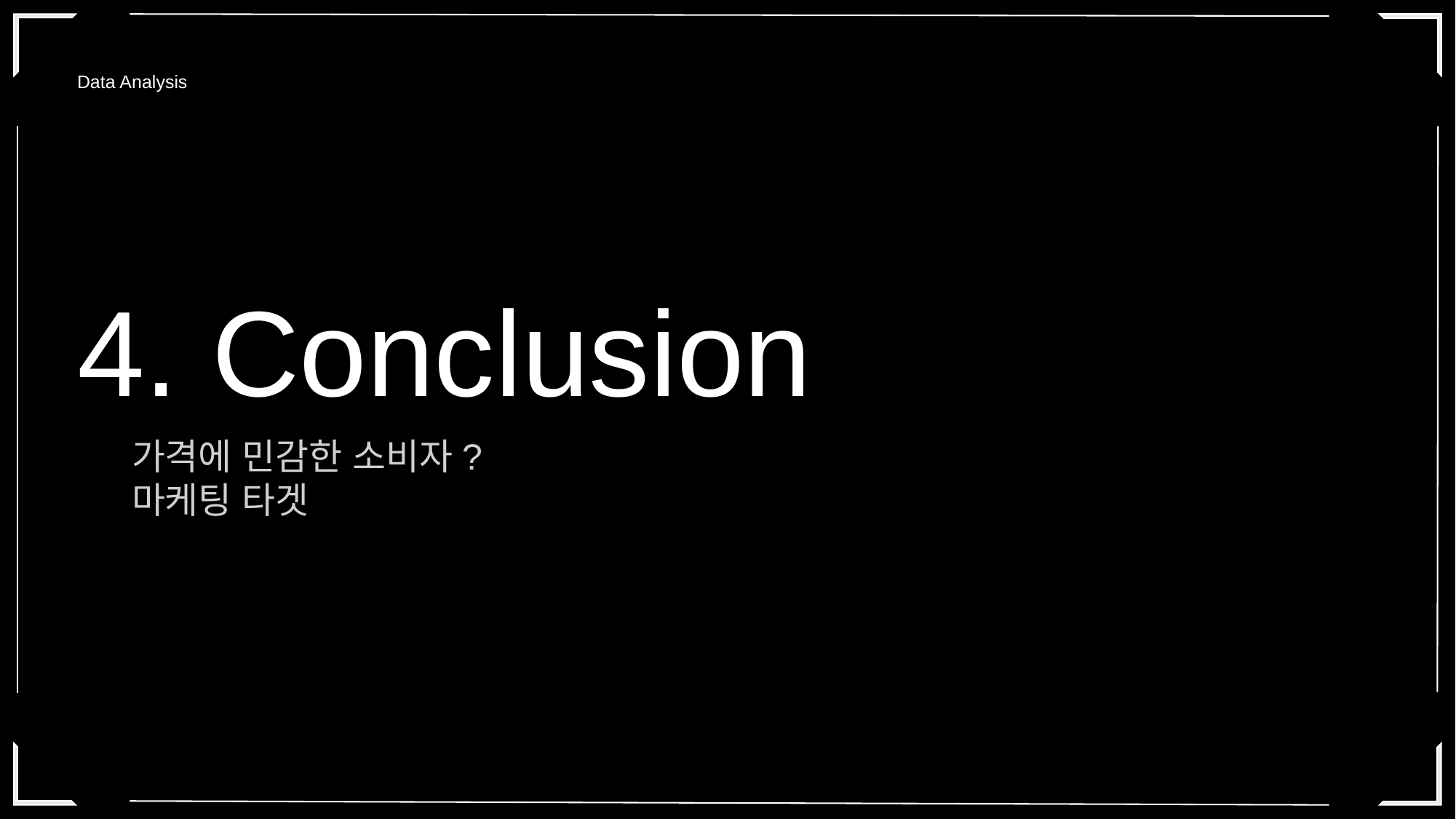

Data Analysis
4. Conclusion
가격에 민감한 소비자?
마케팅 타겟